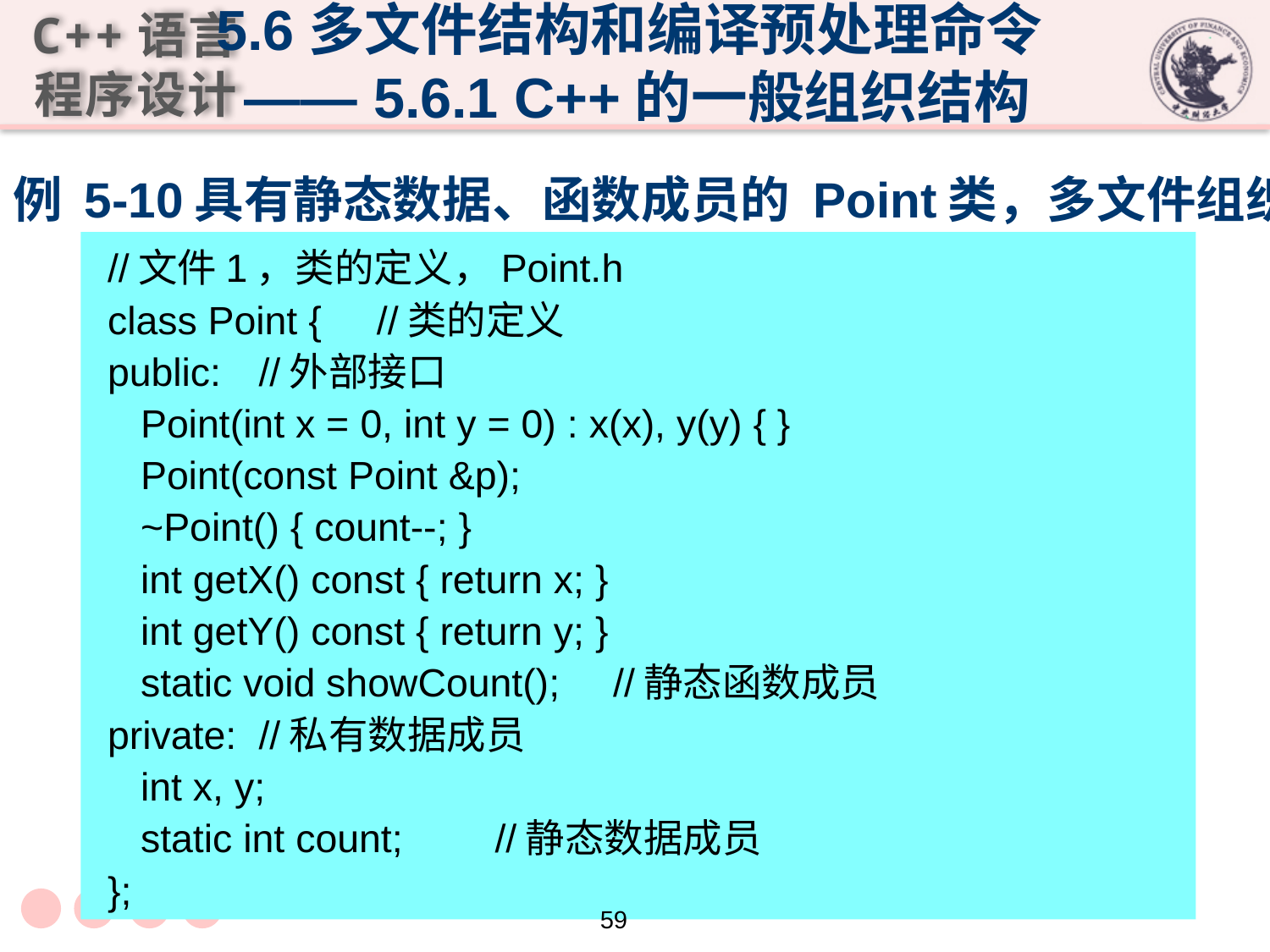

5.6多文件结构和编译预处理命令
 —— 5.6.1 C++的一般组织结构
# 例 5-10具有静态数据、函数成员的 Point类，多文件组织
//文件1，类的定义，Point.h
class Point {	//类的定义
public:	//外部接口
	Point(int x = 0, int y = 0) : x(x), y(y) { }
	Point(const Point &p);
	~Point() { count--; }
	int getX() const { return x; }
	int getY() const { return y; }
	static void showCount();	//静态函数成员
private:	//私有数据成员
	int x, y;
	static int count;	//静态数据成员
};
59